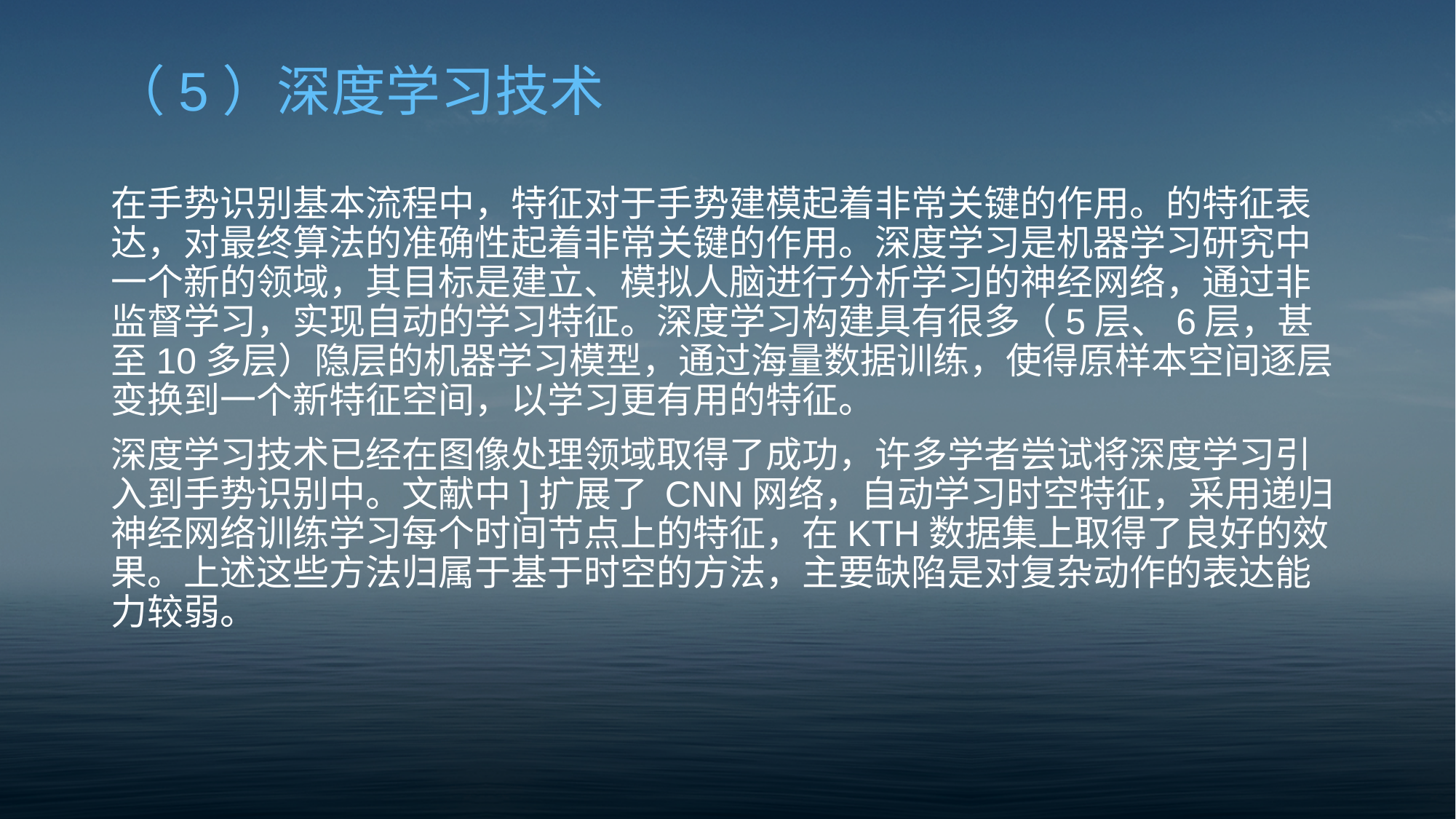

# （5）深度学习技术
在手势识别基本流程中，特征对于手势建模起着非常关键的作用。的特征表达，对最终算法的准确性起着非常关键的作用。深度学习是机器学习研究中一个新的领域，其目标是建立、模拟人脑进行分析学习的神经网络，通过非监督学习，实现自动的学习特征。深度学习构建具有很多（5层、6层，甚至10多层）隐层的机器学习模型，通过海量数据训练，使得原样本空间逐层变换到一个新特征空间，以学习更有用的特征。
深度学习技术已经在图像处理领域取得了成功，许多学者尝试将深度学习引入到手势识别中。文献中]扩展了 CNN网络，自动学习时空特征，采用递归神经网络训练学习每个时间节点上的特征，在KTH数据集上取得了良好的效果。上述这些方法归属于基于时空的方法，主要缺陷是对复杂动作的表达能力较弱。